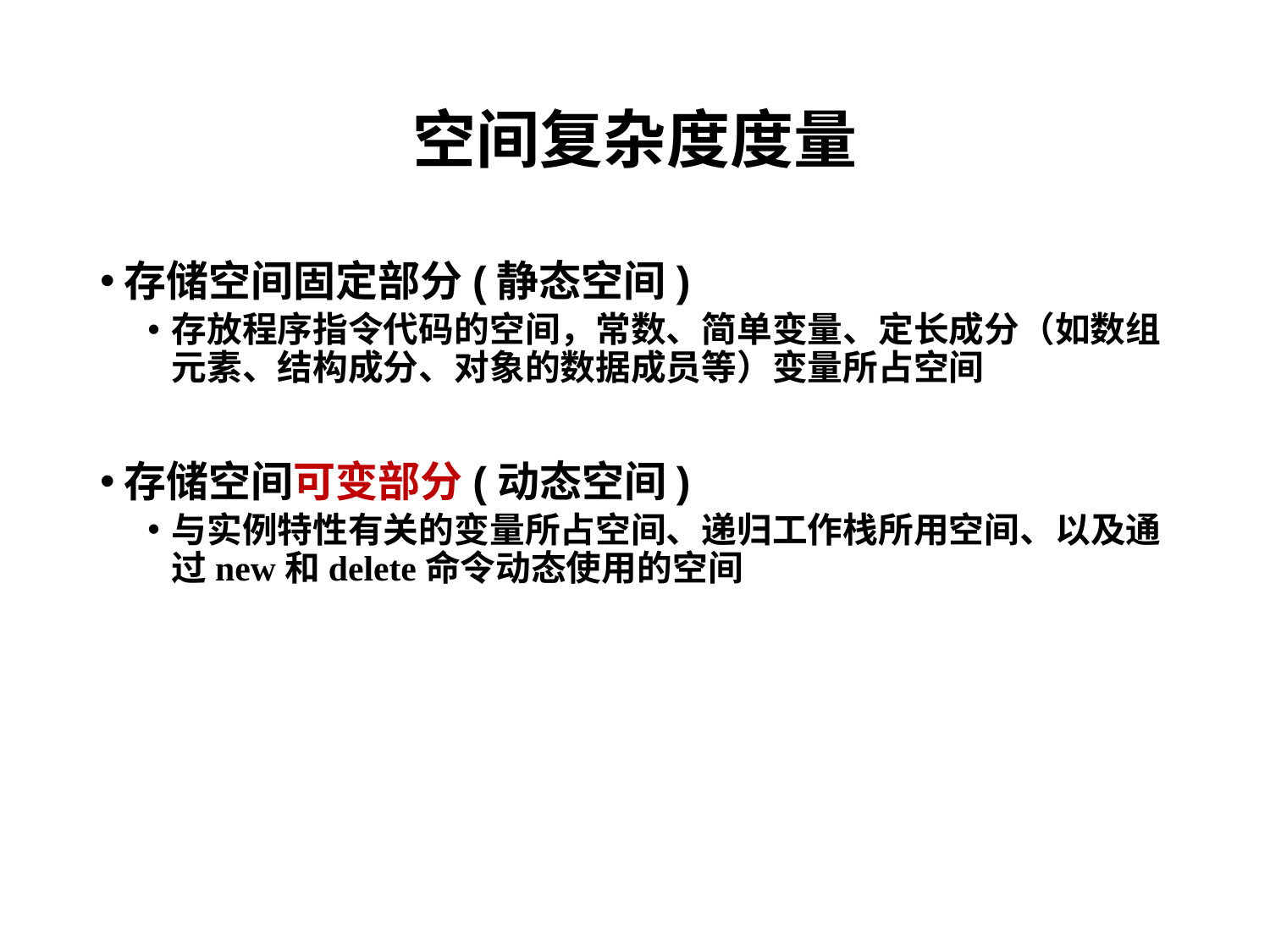

# 空间复杂度度量
存储空间固定部分(静态空间)
存放程序指令代码的空间，常数、简单变量、定长成分（如数组元素、结构成分、对象的数据成员等）变量所占空间

存储空间可变部分(动态空间)
与实例特性有关的变量所占空间、递归工作栈所用空间、以及通过new和delete命令动态使用的空间